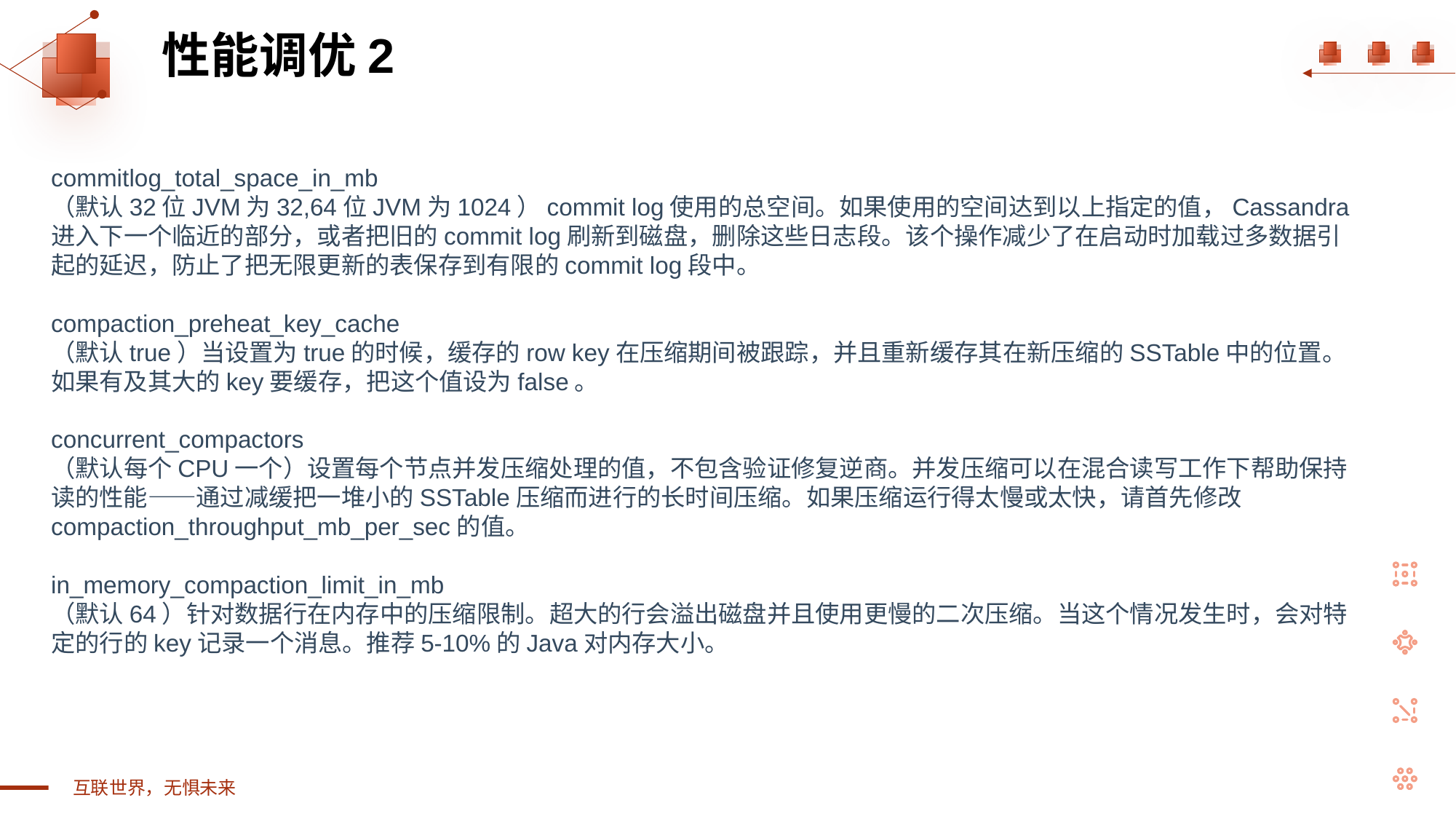

性能调优2
commitlog_total_space_in_mb
（默认32位JVM为32,64位JVM为1024）commit log使用的总空间。如果使用的空间达到以上指定的值，Cassandra进入下一个临近的部分，或者把旧的commit log刷新到磁盘，删除这些日志段。该个操作减少了在启动时加载过多数据引起的延迟，防止了把无限更新的表保存到有限的commit log段中。

compaction_preheat_key_cache
（默认true）当设置为true的时候，缓存的row key在压缩期间被跟踪，并且重新缓存其在新压缩的SSTable中的位置。如果有及其大的key要缓存，把这个值设为false。

concurrent_compactors
（默认每个CPU一个）设置每个节点并发压缩处理的值，不包含验证修复逆商。并发压缩可以在混合读写工作下帮助保持读的性能——通过减缓把一堆小的SSTable压缩而进行的长时间压缩。如果压缩运行得太慢或太快，请首先修改compaction_throughput_mb_per_sec的值。

in_memory_compaction_limit_in_mb
（默认64）针对数据行在内存中的压缩限制。超大的行会溢出磁盘并且使用更慢的二次压缩。当这个情况发生时，会对特定的行的key记录一个消息。推荐5-10%的Java对内存大小。